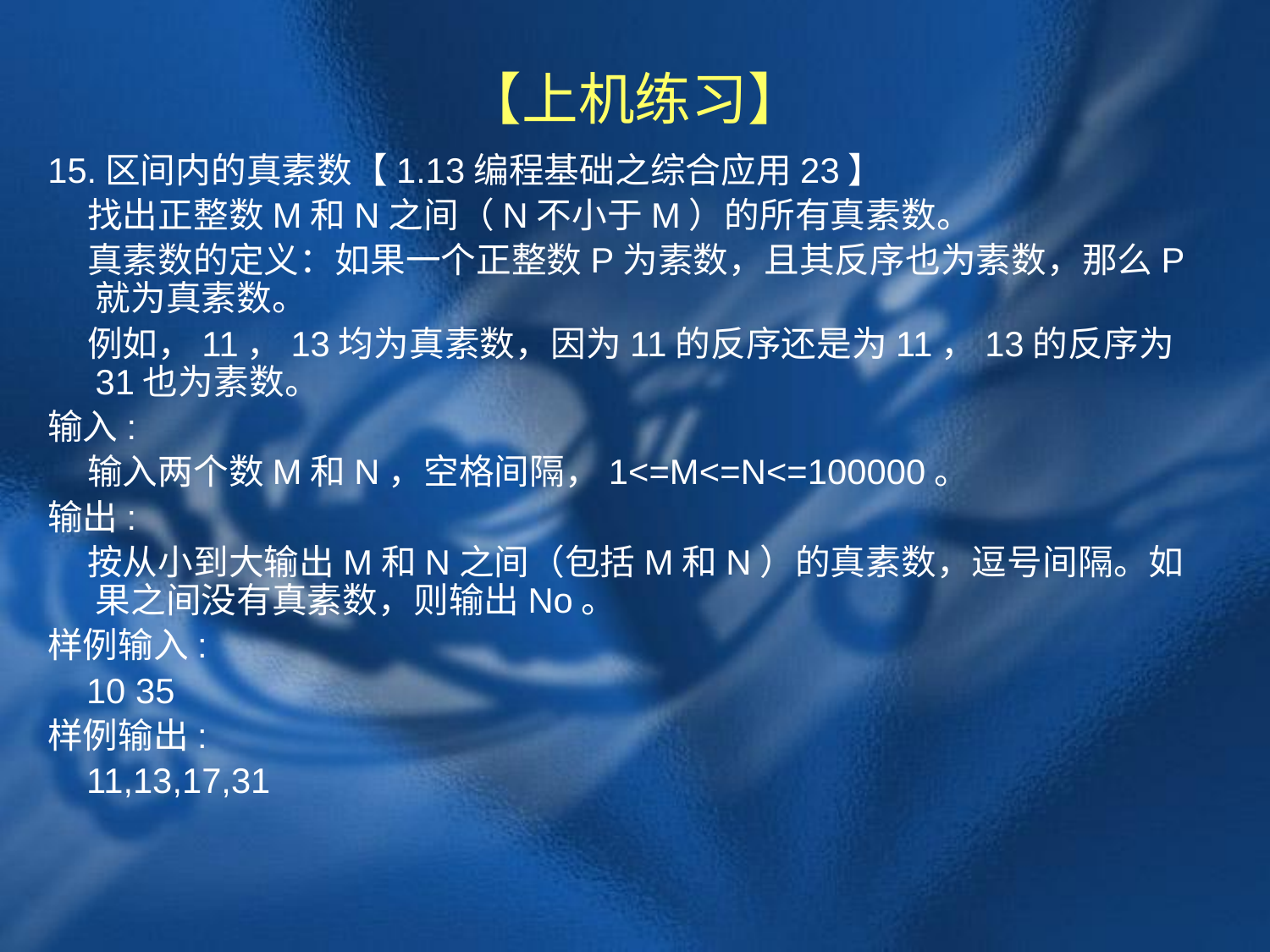

# 【上机练习】
15.区间内的真素数【1.13编程基础之综合应用23】
    找出正整数M和N之间（N不小于M）的所有真素数。
    真素数的定义：如果一个正整数P为素数，且其反序也为素数，那么P就为真素数。
    例如，11，13均为真素数，因为11的反序还是为11，13的反序为31也为素数。
输入:
    输入两个数M和N，空格间隔，1<=M<=N<=100000。
输出:
    按从小到大输出M和N之间（包括M和N）的真素数，逗号间隔。如果之间没有真素数，则输出No。
样例输入:
    10 35
样例输出:
    11,13,17,31